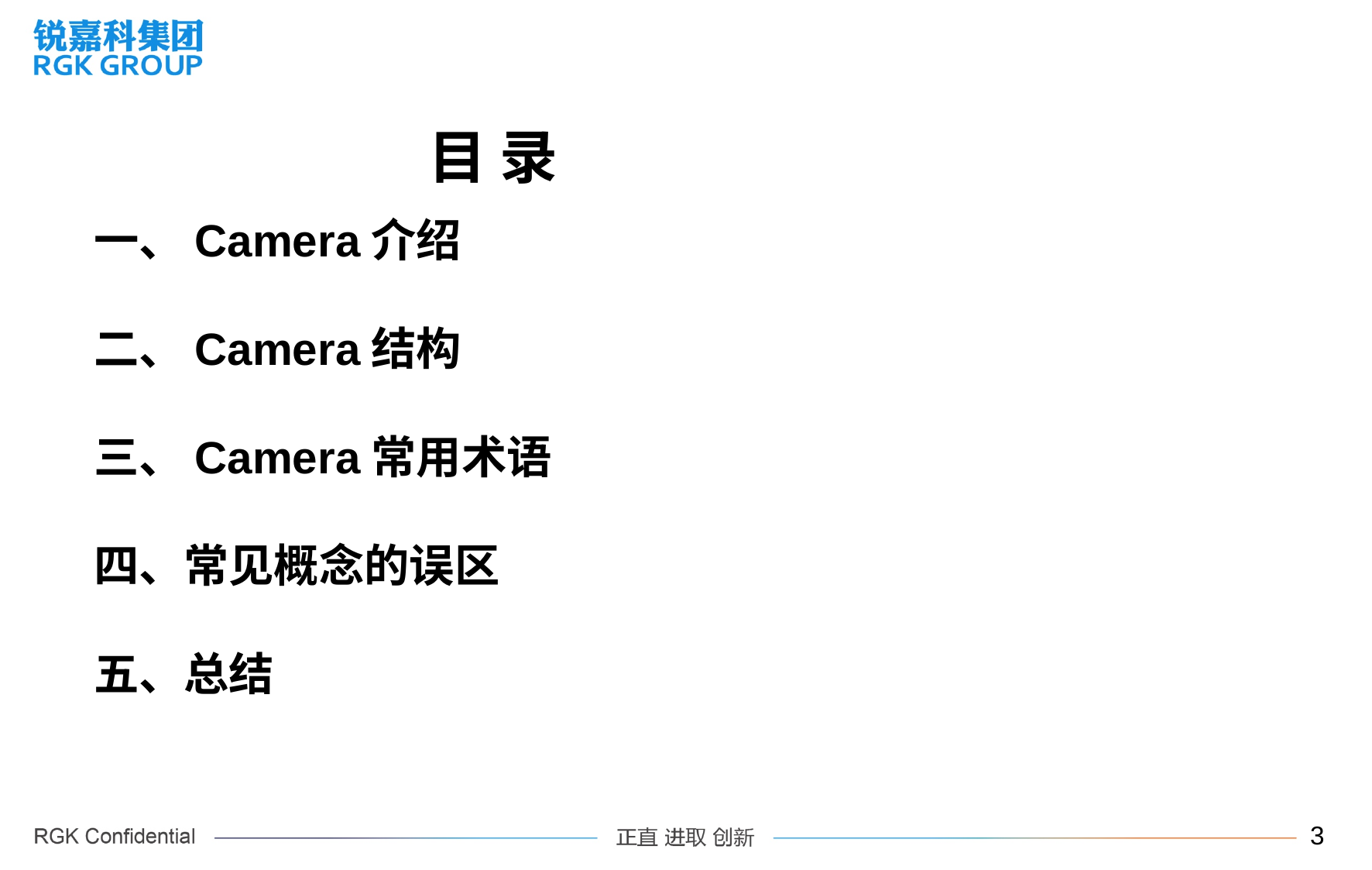

目 录

一、Camera介绍

二、Camera结构

三、Camera常用术语

四、常见概念的误区

五、总结